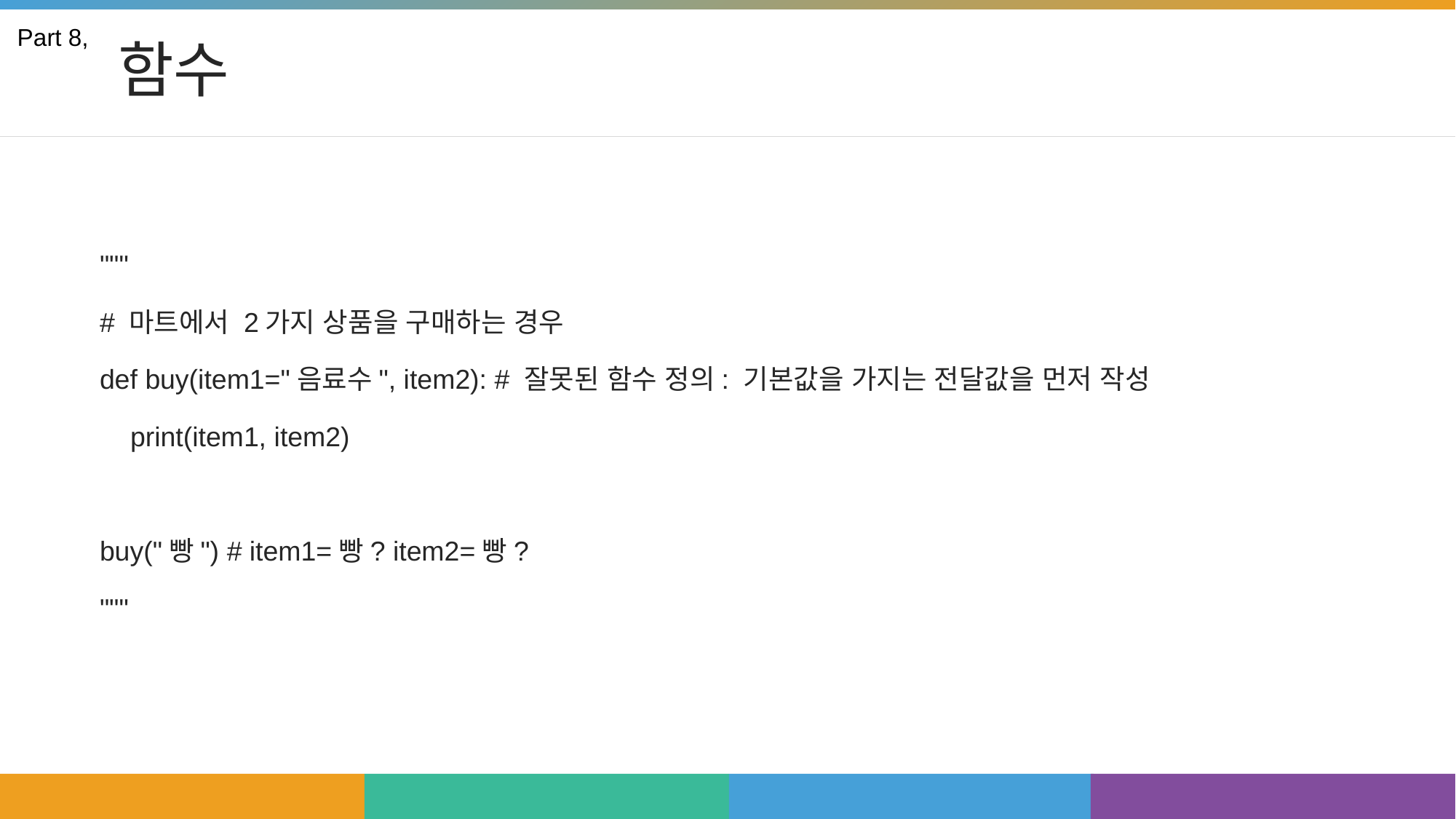

# 함수
Part 8,

"""
# 마트에서 2가지 상품을 구매하는 경우
def buy(item1="음료수", item2): # 잘못된 함수 정의: 기본값을 가지는 전달값을 먼저 작성
    print(item1, item2)

buy("빵") # item1=빵? item2=빵?
"""